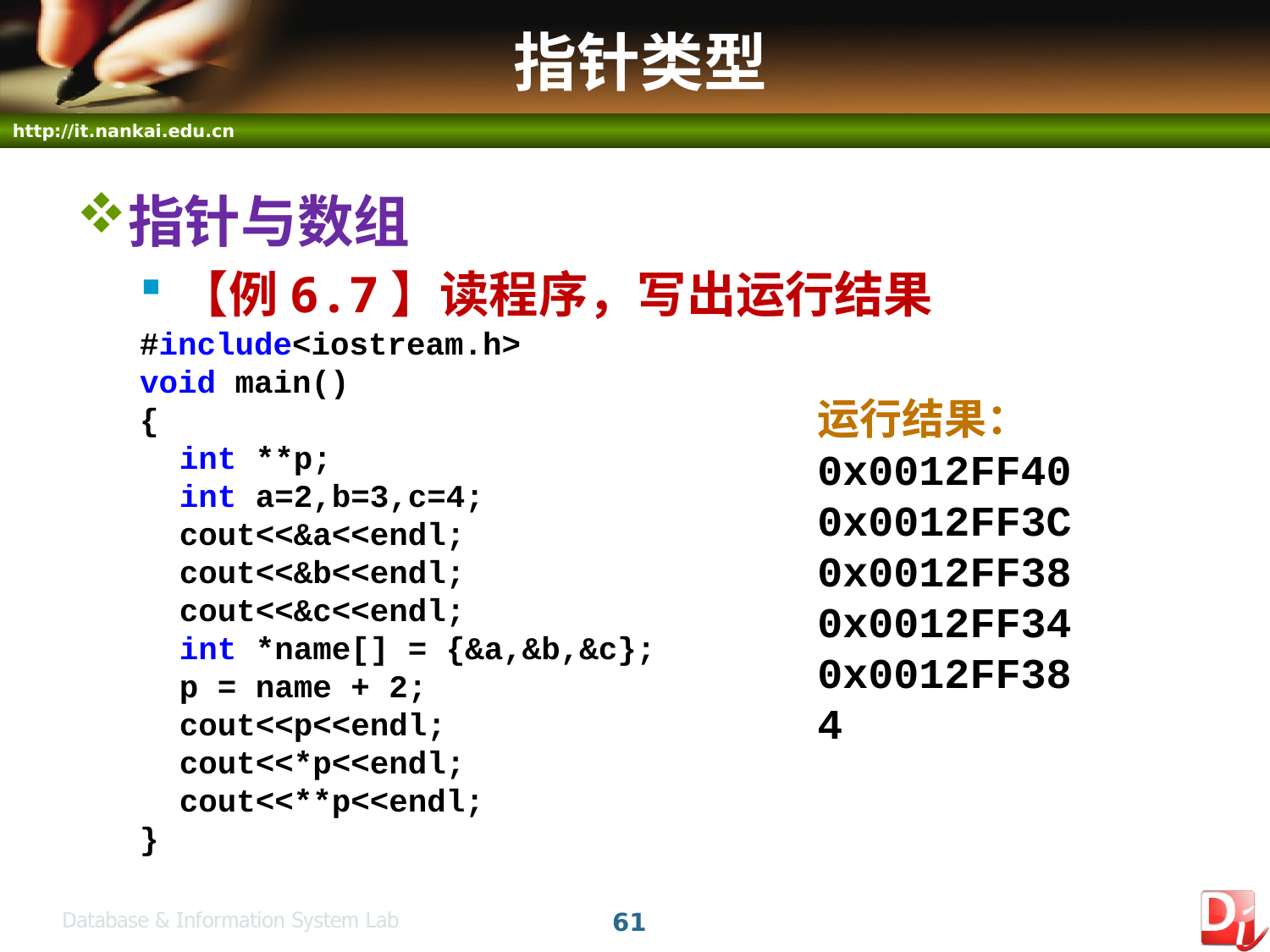

# 指针类型
指针与数组
【例6.7】读程序，写出运行结果
#include<iostream.h>
void main()
{
	int **p;
	int a=2,b=3,c=4;
	cout<<&a<<endl;
	cout<<&b<<endl;
	cout<<&c<<endl;
	int *name[] = {&a,&b,&c};
	p = name + 2;
	cout<<p<<endl;
	cout<<*p<<endl;
	cout<<**p<<endl;
}

运行结果：
0x0012FF40
0x0012FF3C
0x0012FF38
0x0012FF34
0x0012FF38
4
61
Database & Information System Lab